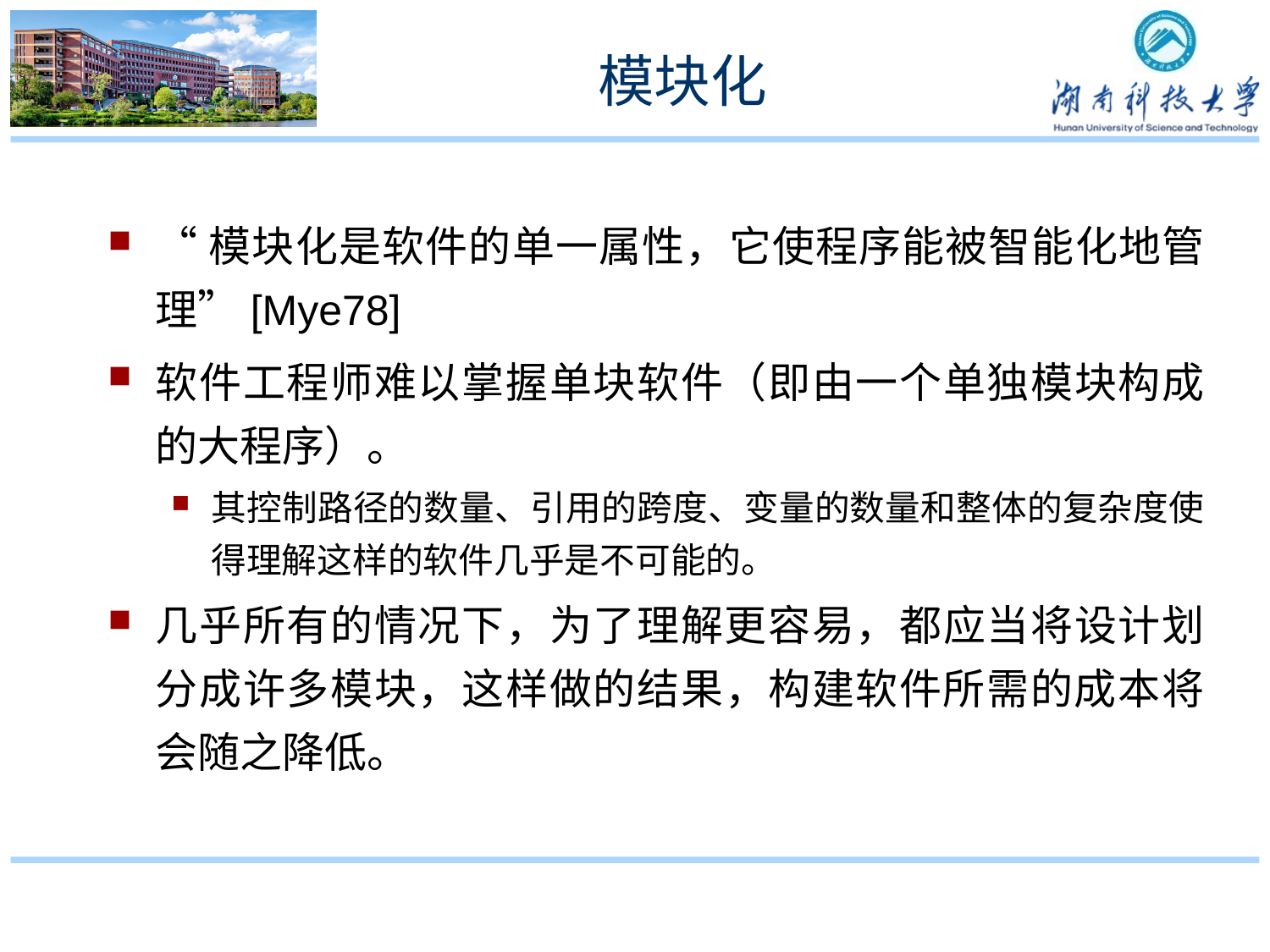

# 模块化
“模块化是软件的单一属性，它使程序能被智能化地管理”[Mye78]
软件工程师难以掌握单块软件（即由一个单独模块构成的大程序）。
其控制路径的数量、引用的跨度、变量的数量和整体的复杂度使得理解这样的软件几乎是不可能的。
几乎所有的情况下，为了理解更容易，都应当将设计划分成许多模块，这样做的结果，构建软件所需的成本将会随之降低。
14